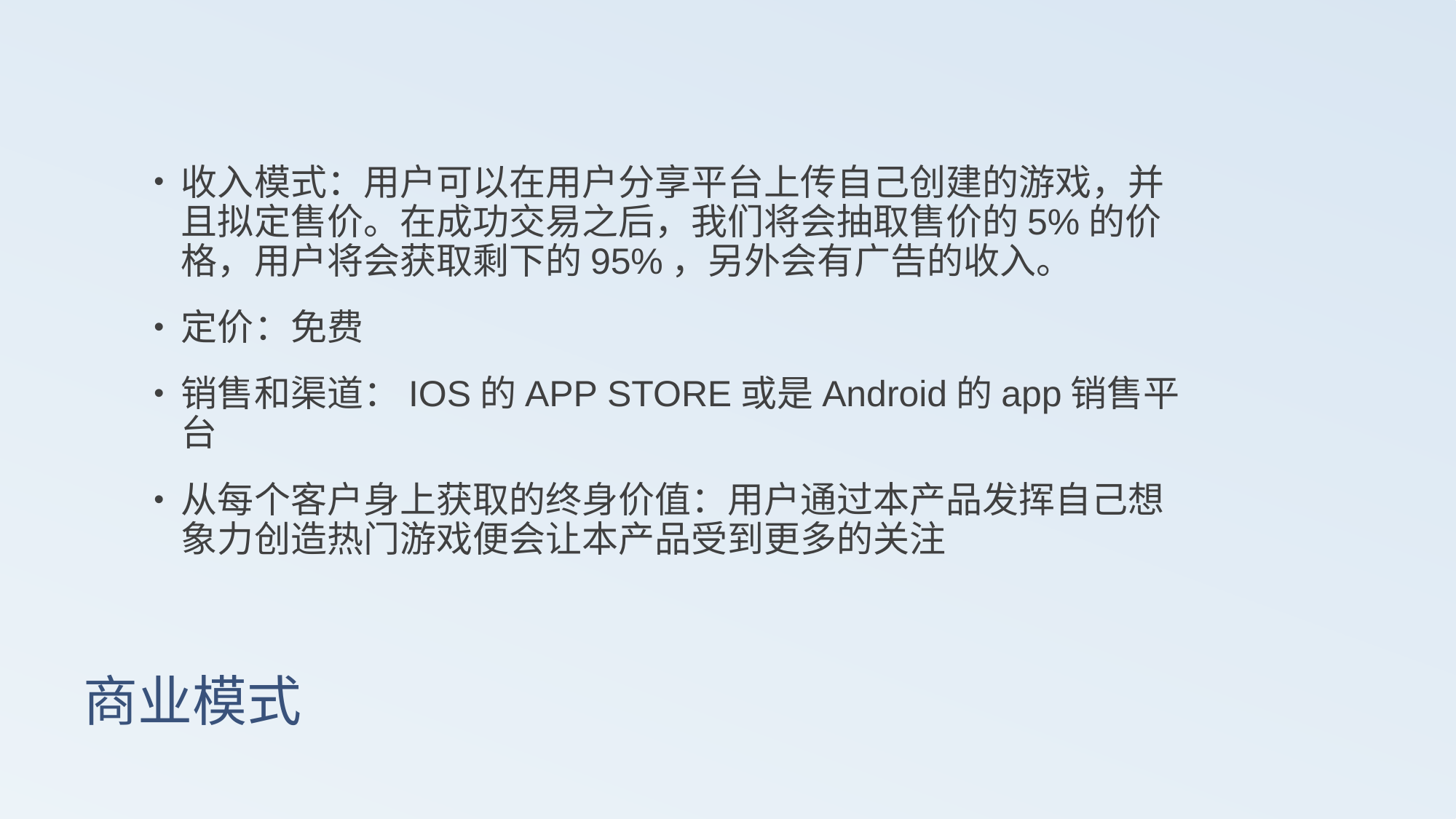

收入模式：用户可以在用户分享平台上传自己创建的游戏，并且拟定售价。在成功交易之后，我们将会抽取售价的5%的价格，用户将会获取剩下的95%，另外会有广告的收入。
定价：免费
销售和渠道：IOS的APP STORE或是Android的app销售平台
从每个客户身上获取的终身价值：用户通过本产品发挥自己想象力创造热门游戏便会让本产品受到更多的关注

# 商业模式